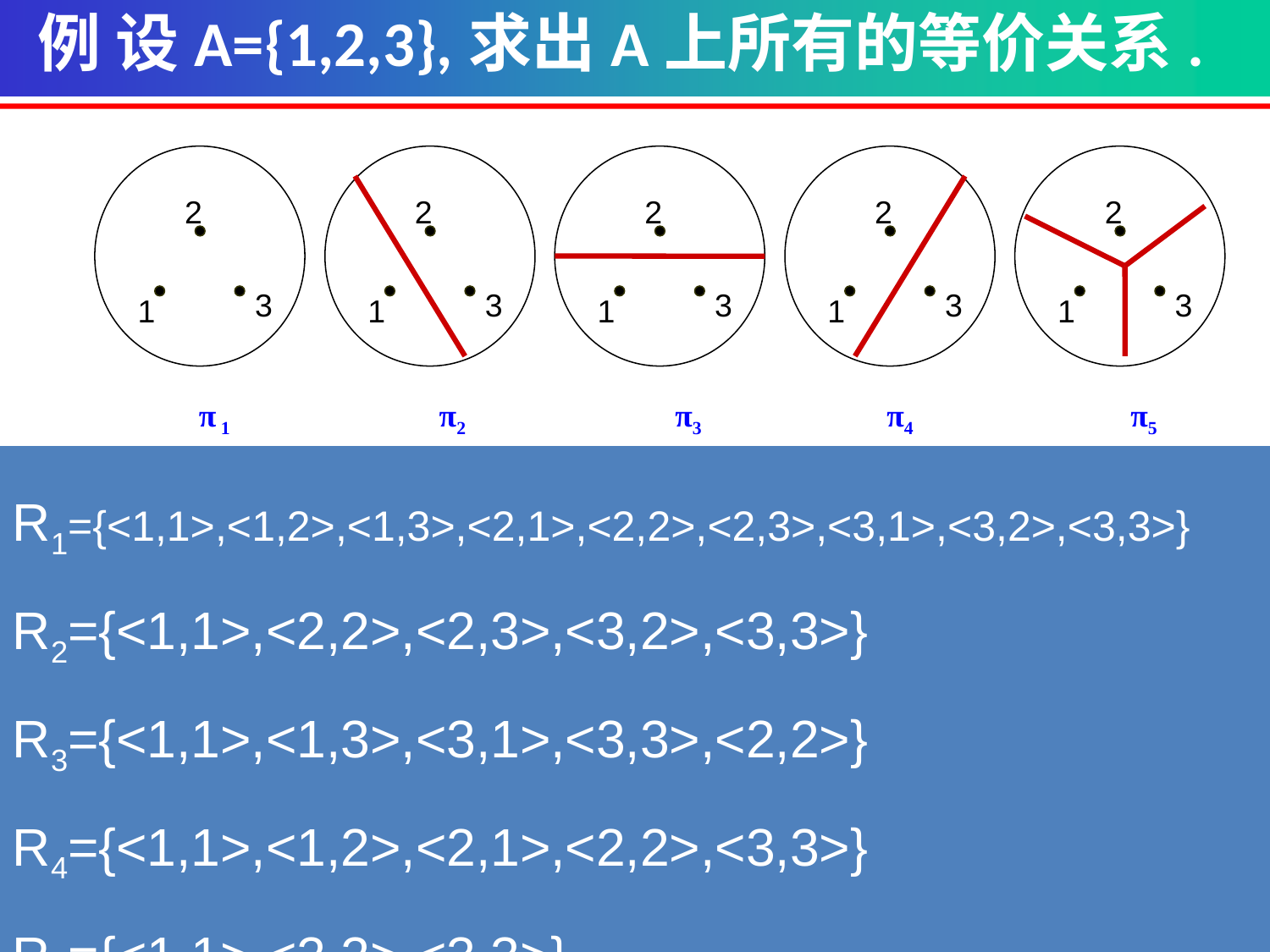

例 设A={1,2,3},求出A上所有的等价关系.

2

3
1

2

3
1

2

3
1

2

3
1

2

3
1

π 1                          π2                          π3                       π4                           π5
R1={<1,1>,<1,2>,<1,3>,<2,1>,<2,2>,<2,3>,<3,1>,<3,2>,<3,3>}
R2={<1,1>,<2,2>,<2,3>,<3,2>,<3,3>}
R3={<1,1>,<1,3>,<3,1>,<3,3>,<2,2>}
R4={<1,1>,<1,2>,<2,1>,<2,2>,<3,3>}
R5={<1,1>,<2,2>,<3,3>}
19/52